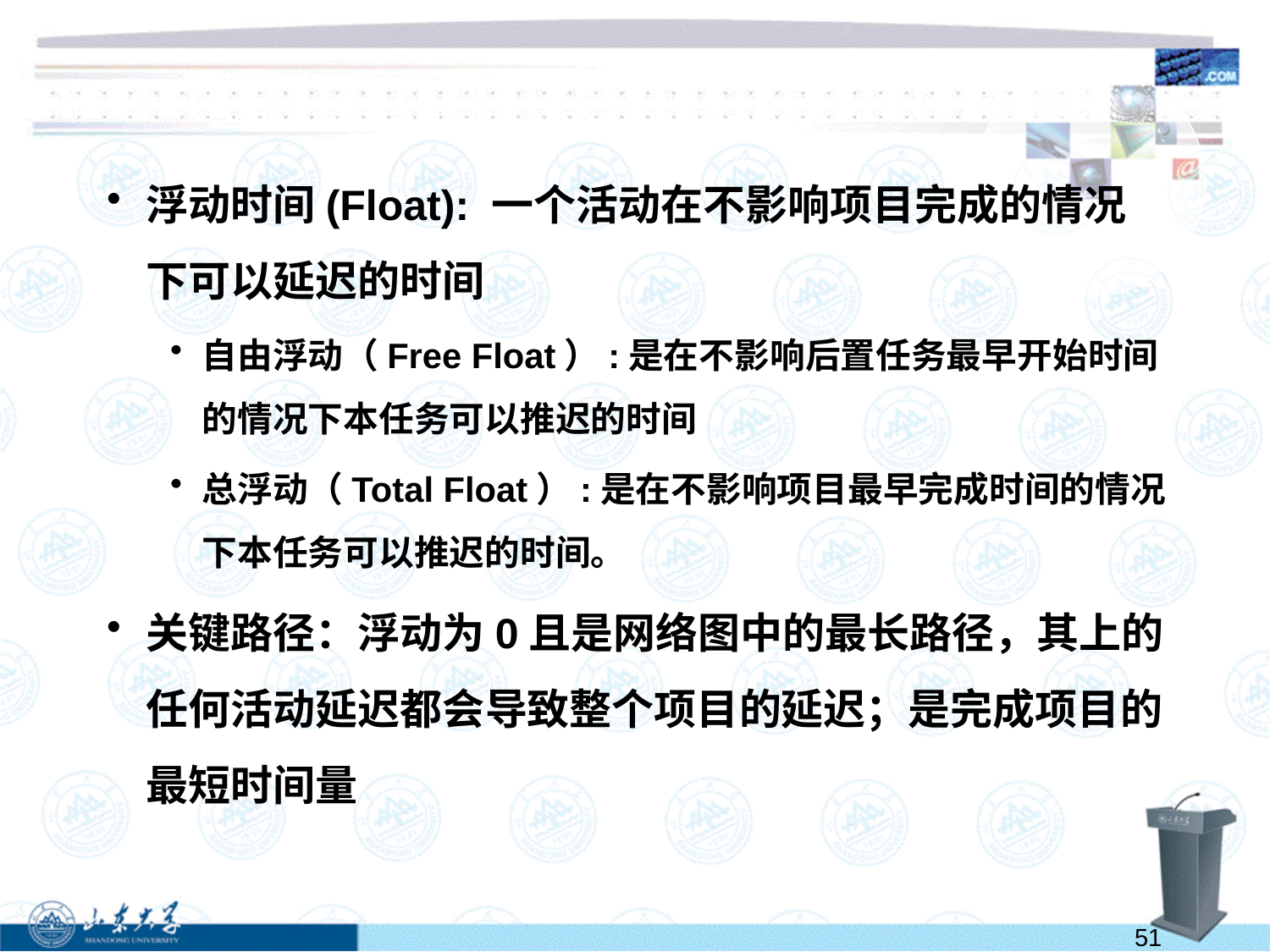

#
浮动时间(Float): 一个活动在不影响项目完成的情况下可以延迟的时间
自由浮动（Free Float）:是在不影响后置任务最早开始时间的情况下本任务可以推迟的时间
总浮动（Total Float）:是在不影响项目最早完成时间的情况下本任务可以推迟的时间。
关键路径：浮动为0且是网络图中的最长路径，其上的任何活动延迟都会导致整个项目的延迟；是完成项目的最短时间量
51